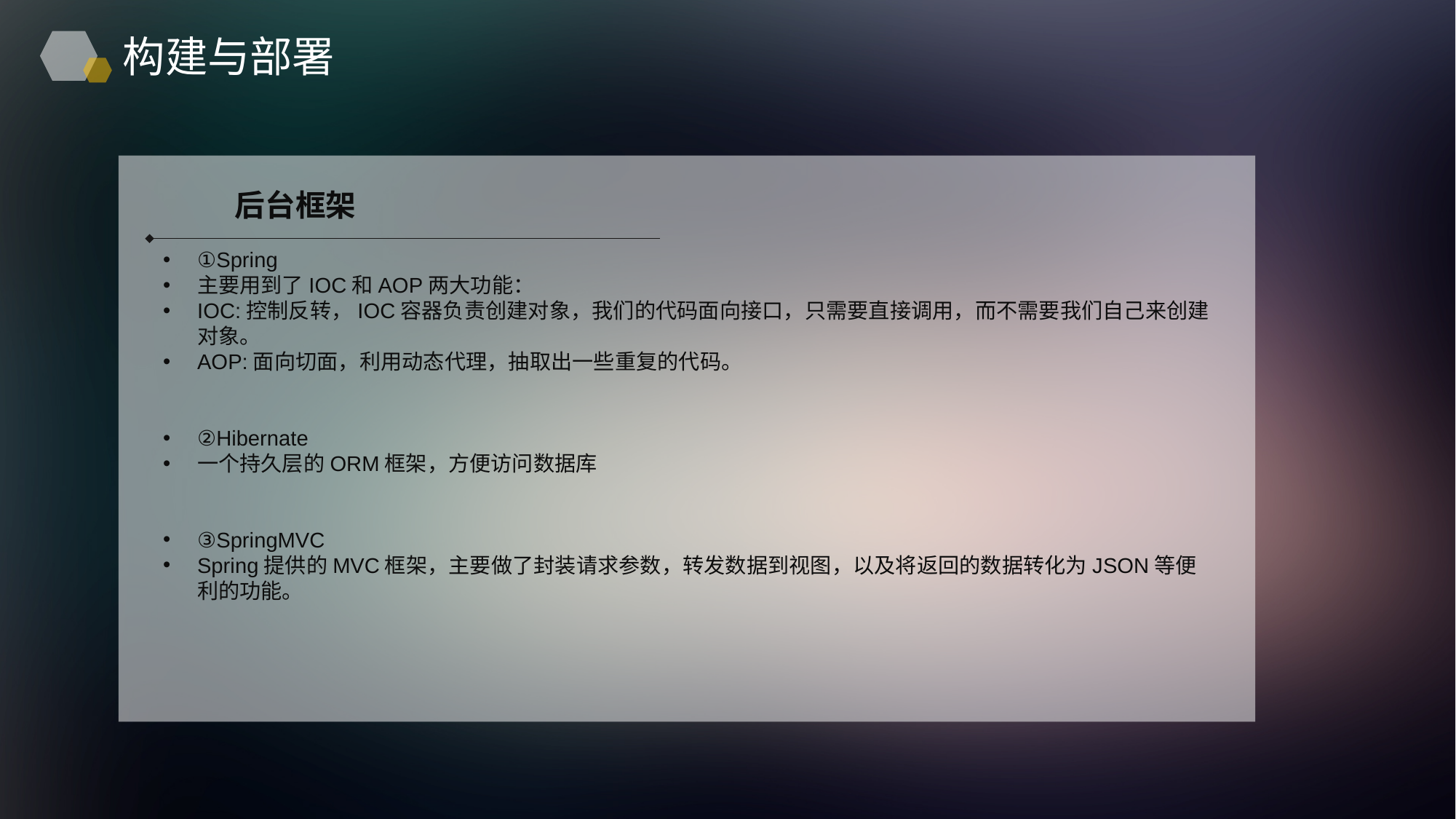

构建与部署

后台框架
①Spring
主要用到了IOC和AOP两大功能：
IOC:控制反转，IOC容器负责创建对象，我们的代码面向接口，只需要直接调用，而不需要我们自己来创建对象。
AOP:面向切面，利用动态代理，抽取出一些重复的代码。

②Hibernate
一个持久层的ORM框架，方便访问数据库

③SpringMVC
Spring提供的MVC框架，主要做了封装请求参数，转发数据到视图，以及将返回的数据转化为JSON等便利的功能。